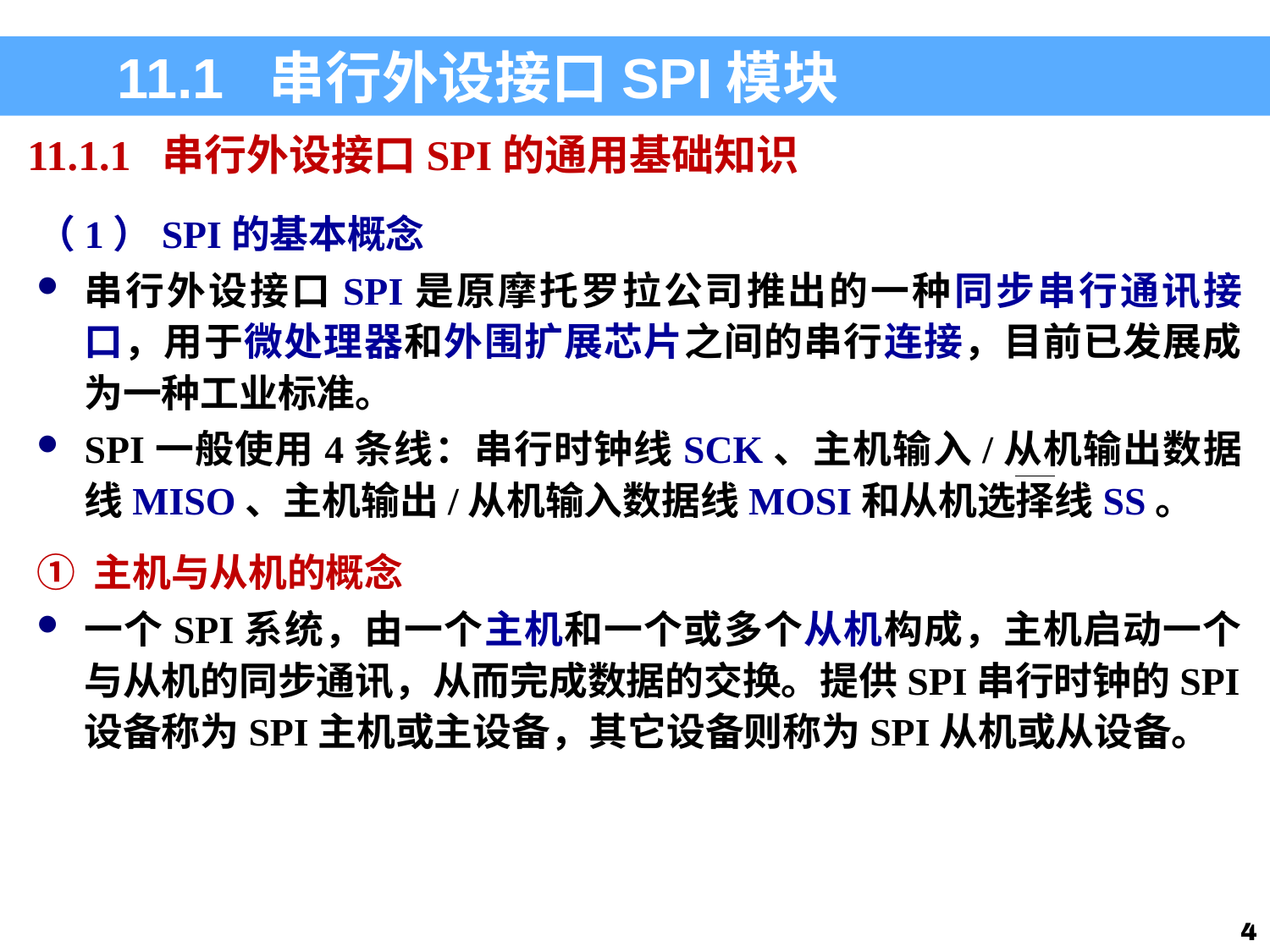

11.1  串行外设接口SPI模块
11.1.1  串行外设接口SPI的通用基础知识
（1）SPI的基本概念
串行外设接口SPI是原摩托罗拉公司推出的一种同步串行通讯接口，用于微处理器和外围扩展芯片之间的串行连接，目前已发展成为一种工业标准。
SPI一般使用4条线：串行时钟线SCK、主机输入/从机输出数据线MISO、主机输出/从机输入数据线MOSI和从机选择线SS。
① 主机与从机的概念
一个SPI系统，由一个主机和一个或多个从机构成，主机启动一个与从机的同步通讯，从而完成数据的交换。提供SPI串行时钟的SPI设备称为SPI主机或主设备，其它设备则称为SPI从机或从设备。
4